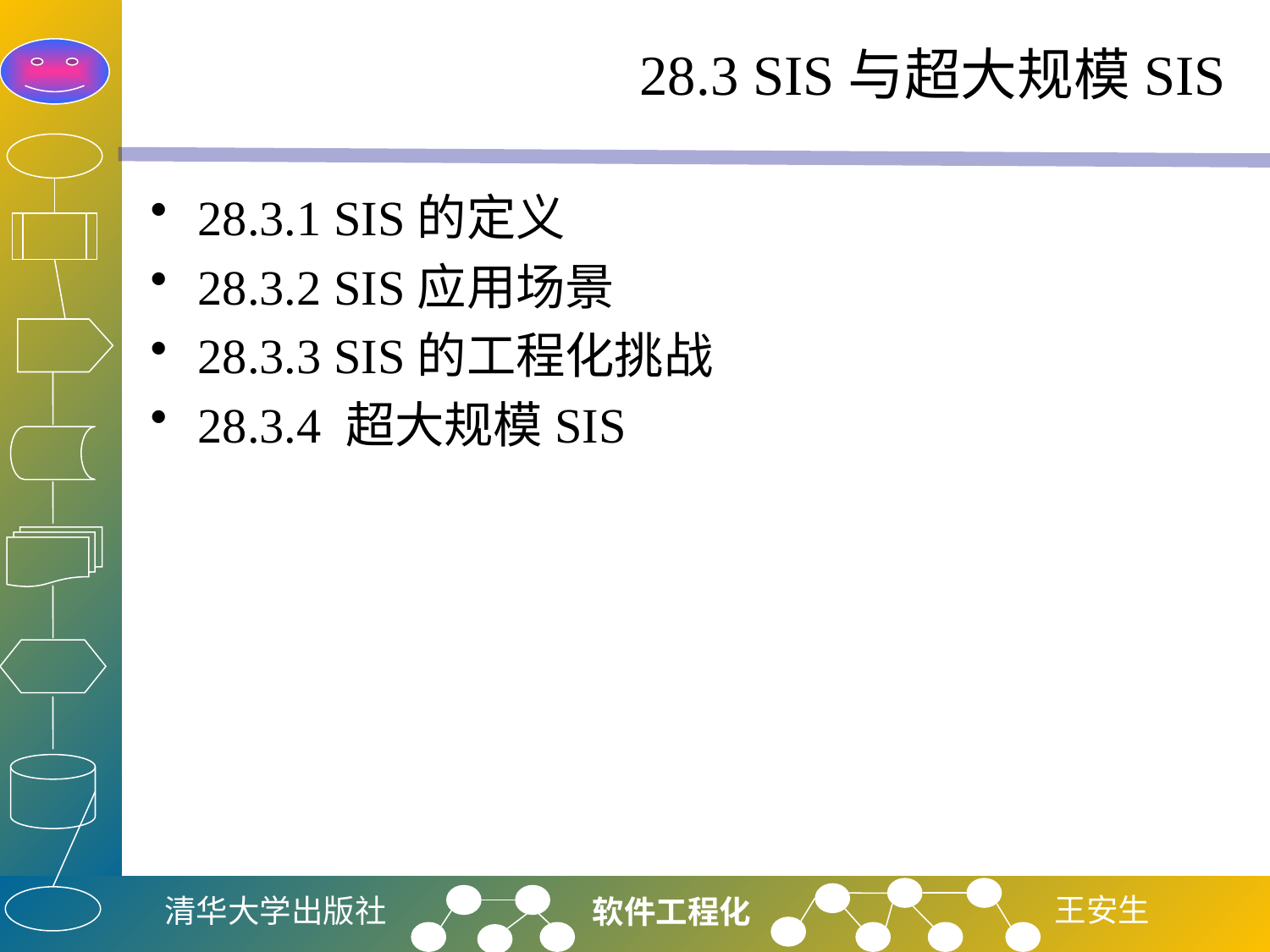

# 28.3 SIS与超大规模SIS
28.3.1 SIS的定义
28.3.2 SIS应用场景
28.3.3 SIS的工程化挑战
28.3.4 超大规模SIS